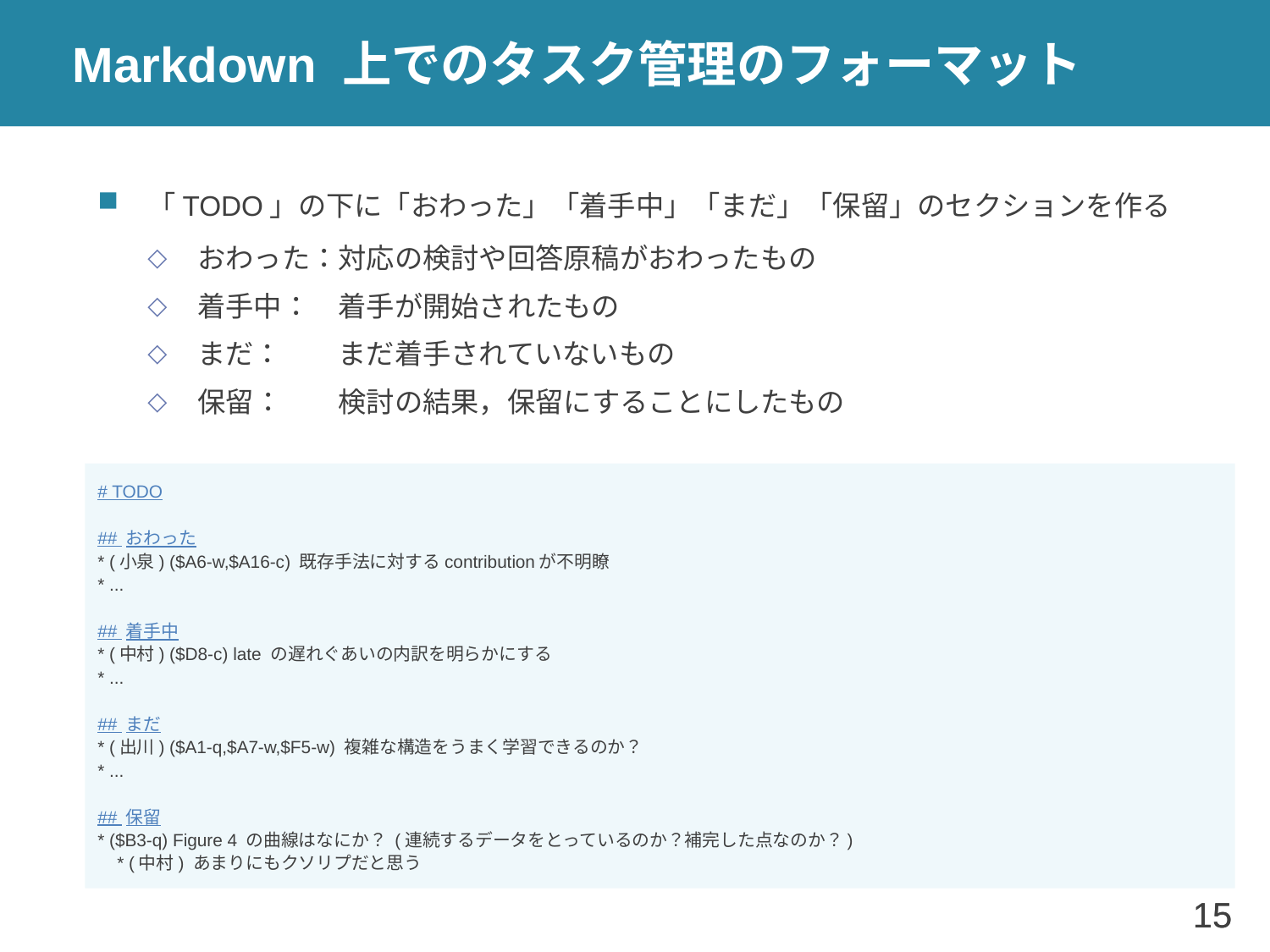

# Markdown 上でのタスク管理のフォーマット
「TODO」の下に「おわった」「着手中」「まだ」「保留」のセクションを作る
おわった：対応の検討や回答原稿がおわったもの
着手中：　着手が開始されたもの
まだ：　　まだ着手されていないもの
保留：　　検討の結果，保留にすることにしたもの
# TODO ## おわった * (小泉) ($A6-w,$A16-c) 既存手法に対するcontributionが不明瞭 * ... ## 着手中 * (中村) ($D8-c) late の遅れぐあいの内訳を明らかにする * ... ## まだ * (出川) ($A1-q,$A7-w,$F5-w) 複雑な構造をうまく学習できるのか？ * ... ## 保留 * ($B3-q) Figure 4 の曲線はなにか？ (連続するデータをとっているのか？補完した点なのか？) * (中村) あまりにもクソリプだと思う